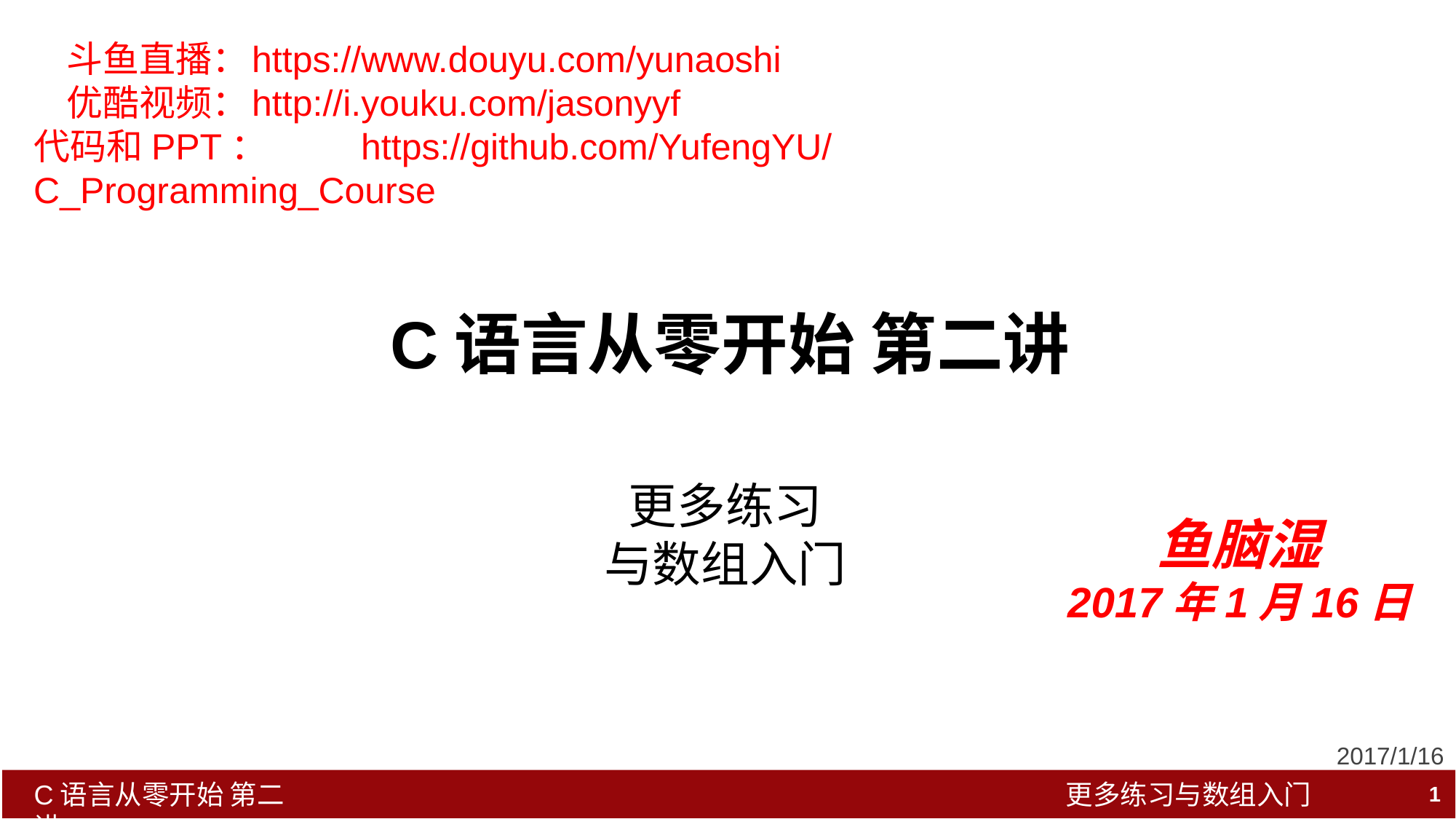

斗鱼直播：	https://www.douyu.com/yunaoshi
   优酷视频：	http://i.youku.com/jasonyyf
代码和PPT：	https://github.com/YufengYU/C_Programming_Course
# C语言从零开始 第二讲
更多练习
与数组入门
鱼脑湿
2017年1月16日
2017/1/16
1